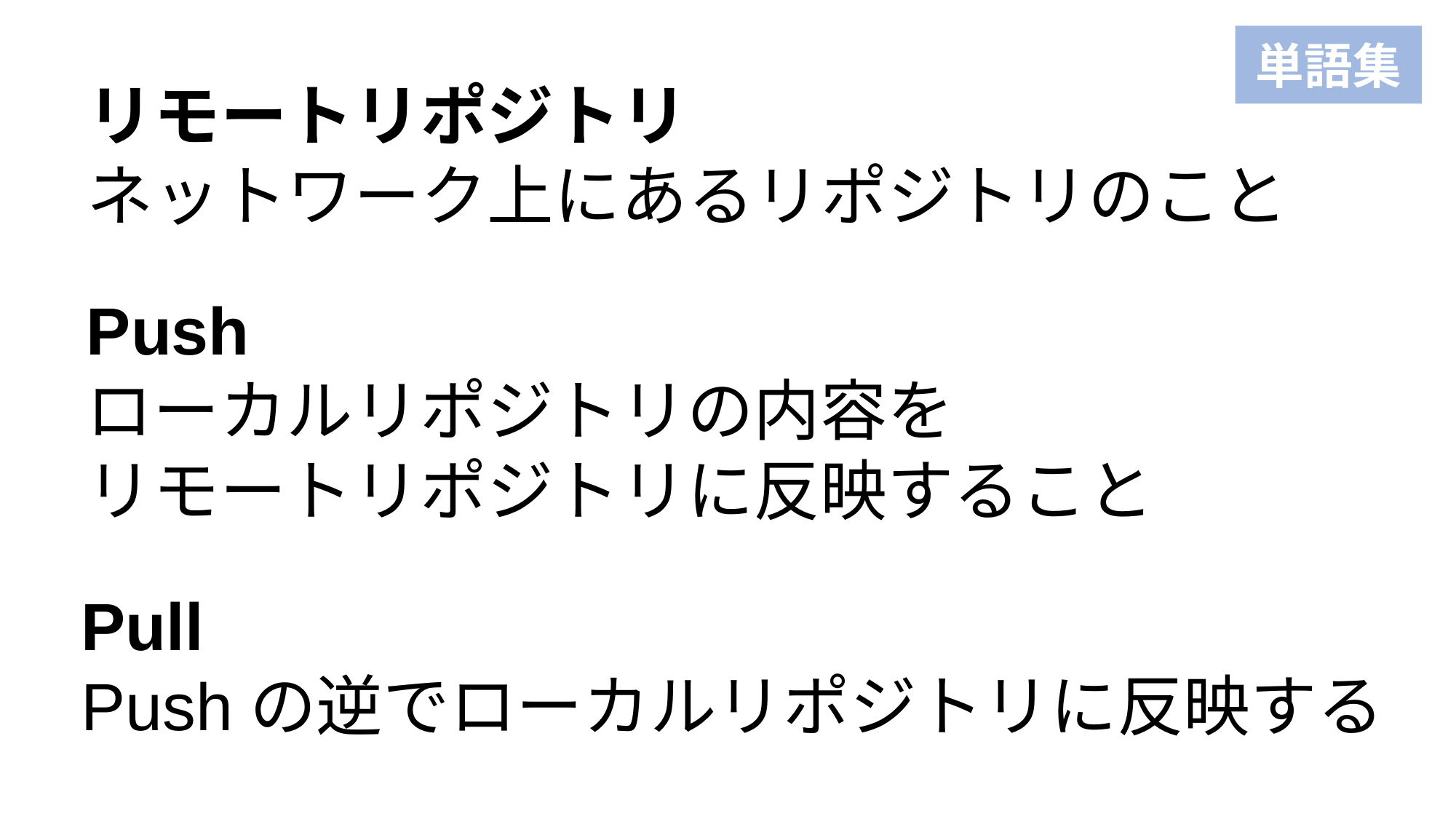

単語集
リモートリポジトリ
ネットワーク上にあるリポジトリのこと
Push
ローカルリポジトリの内容を
リモートリポジトリに反映すること
Pull
Pushの逆でローカルリポジトリに反映する